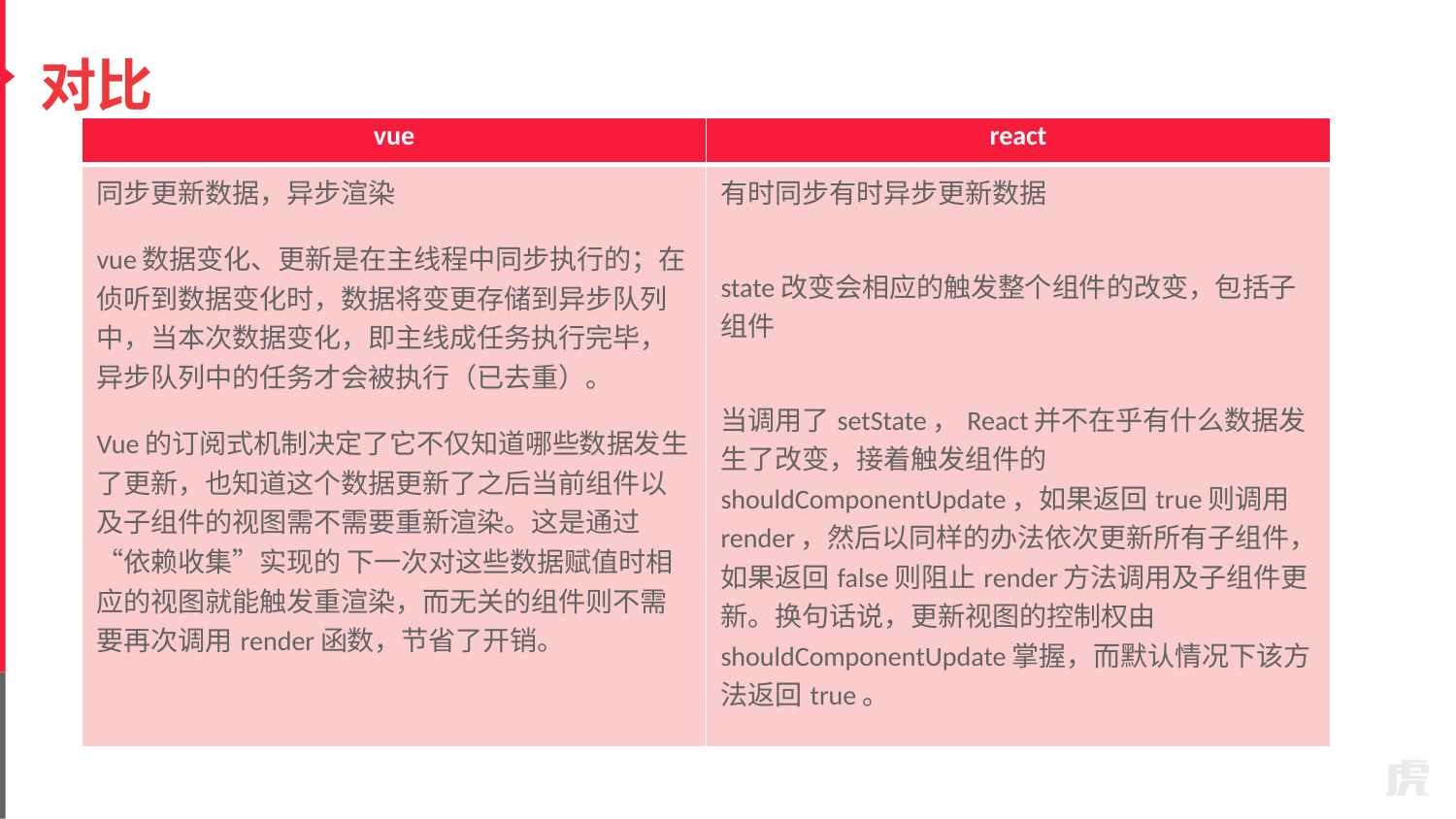

# 对比
| vue | react |
| --- | --- |
| 同步更新数据，异步渲染 vue数据变化、更新是在主线程中同步执行的；在侦听到数据变化时，数据将变更存储到异步队列中，当本次数据变化，即主线成任务执行完毕，异步队列中的任务才会被执行（已去重）。 Vue的订阅式机制决定了它不仅知道哪些数据发生了更新，也知道这个数据更新了之后当前组件以及子组件的视图需不需要重新渲染。这是通过“依赖收集”实现的 下一次对这些数据赋值时相应的视图就能触发重渲染，而无关的组件则不需要再次调用render函数，节省了开销。 | 有时同步有时异步更新数据 state改变会相应的触发整个组件的改变，包括子组件 当调用了setState，React并不在乎有什么数据发生了改变，接着触发组件的shouldComponentUpdate，如果返回true则调用render，然后以同样的办法依次更新所有子组件，如果返回false则阻止render方法调用及子组件更新。换句话说，更新视图的控制权由shouldComponentUpdate掌握，而默认情况下该方法返回true。 |